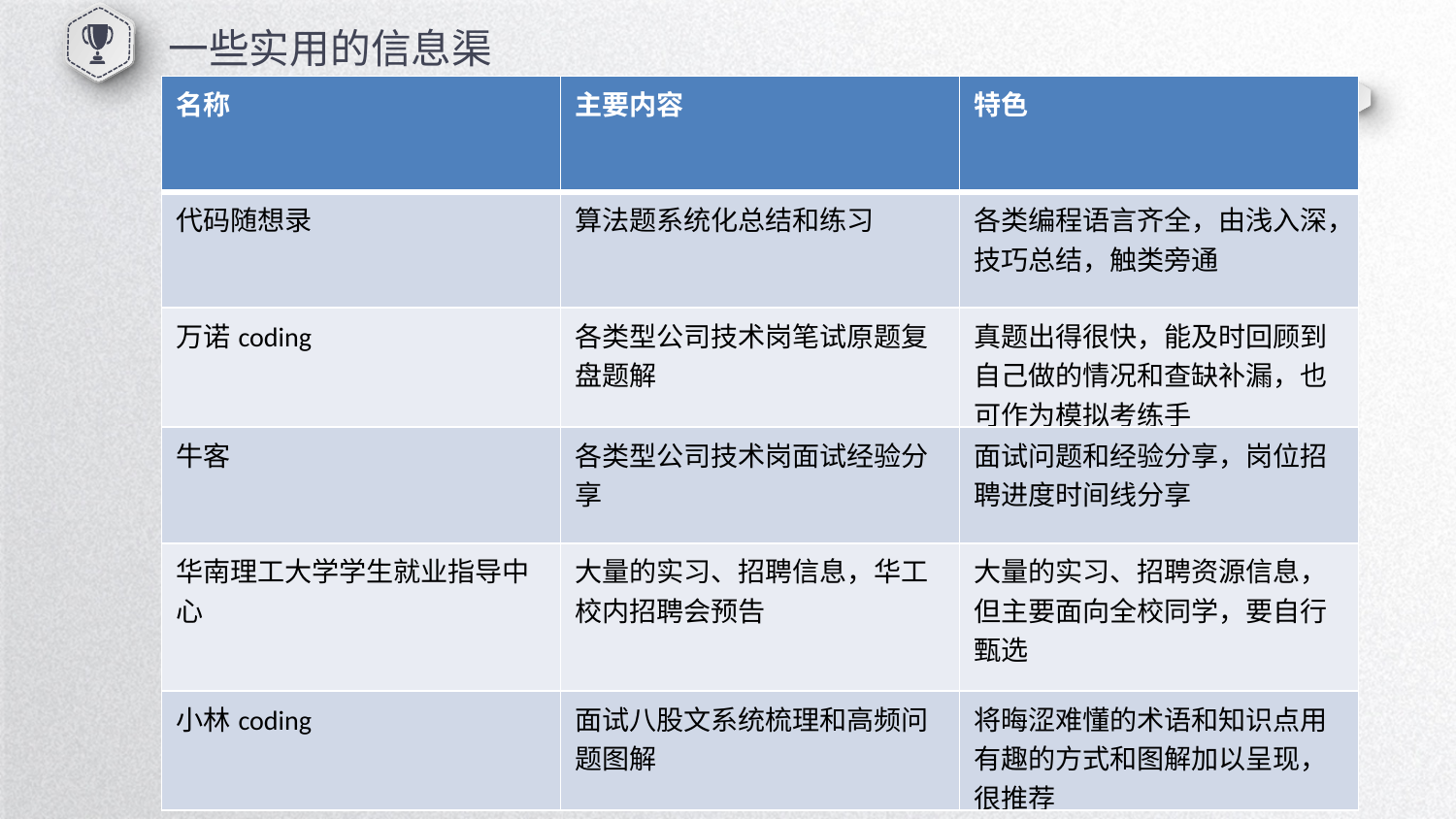

一些实用的信息渠道

| 名称 | 主要内容 | 特色 |
| --- | --- | --- |
| 代码随想录 | 算法题系统化总结和练习 | 各类编程语言齐全，由浅入深，技巧总结，触类旁通 |
| 万诺coding | 各类型公司技术岗笔试原题复盘题解 | 真题出得很快，能及时回顾到自己做的情况和查缺补漏，也可作为模拟考练手 |
| 牛客 | 各类型公司技术岗面试经验分享 | 面试问题和经验分享，岗位招聘进度时间线分享 |
| 华南理工大学学生就业指导中心 | 大量的实习、招聘信息，华工校内招聘会预告 | 大量的实习、招聘资源信息，但主要面向全校同学，要自行甄选 |
| 小林coding | 面试八股文系统梳理和高频问题图解 | 将晦涩难懂的术语和知识点用有趣的方式和图解加以呈现，很推荐 |